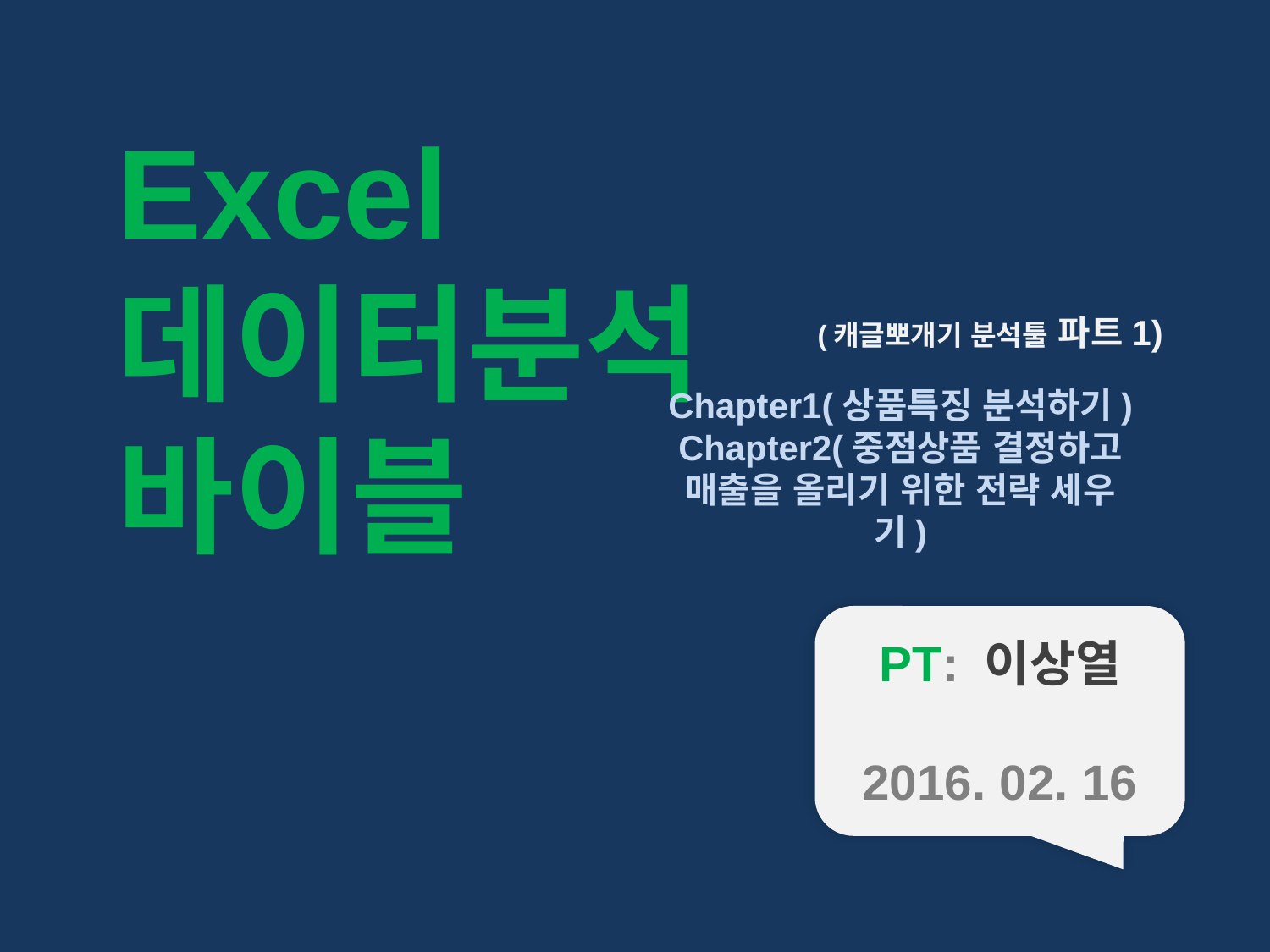

Excel
데이터분석
바이블
(캐글뽀개기 분석툴 파트1)
Chapter1(상품특징 분석하기) Chapter2(중점상품 결정하고 매출을 올리기 위한 전략 세우기)
PT: 이상열

2016. 02. 16